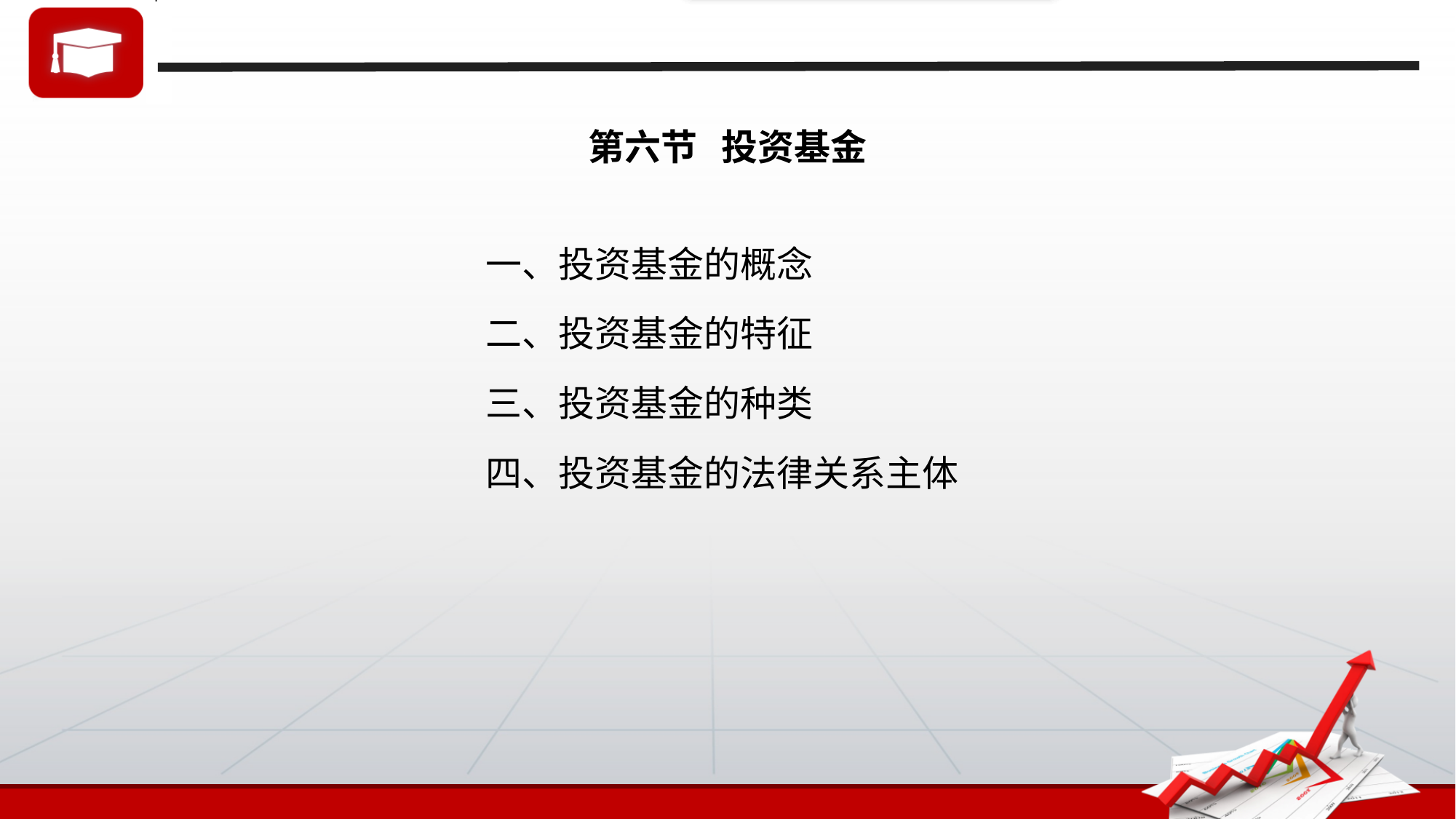

# 第六节   投资基金
一、投资基金的概念
二、投资基金的特征
三、投资基金的种类
四、投资基金的法律关系主体